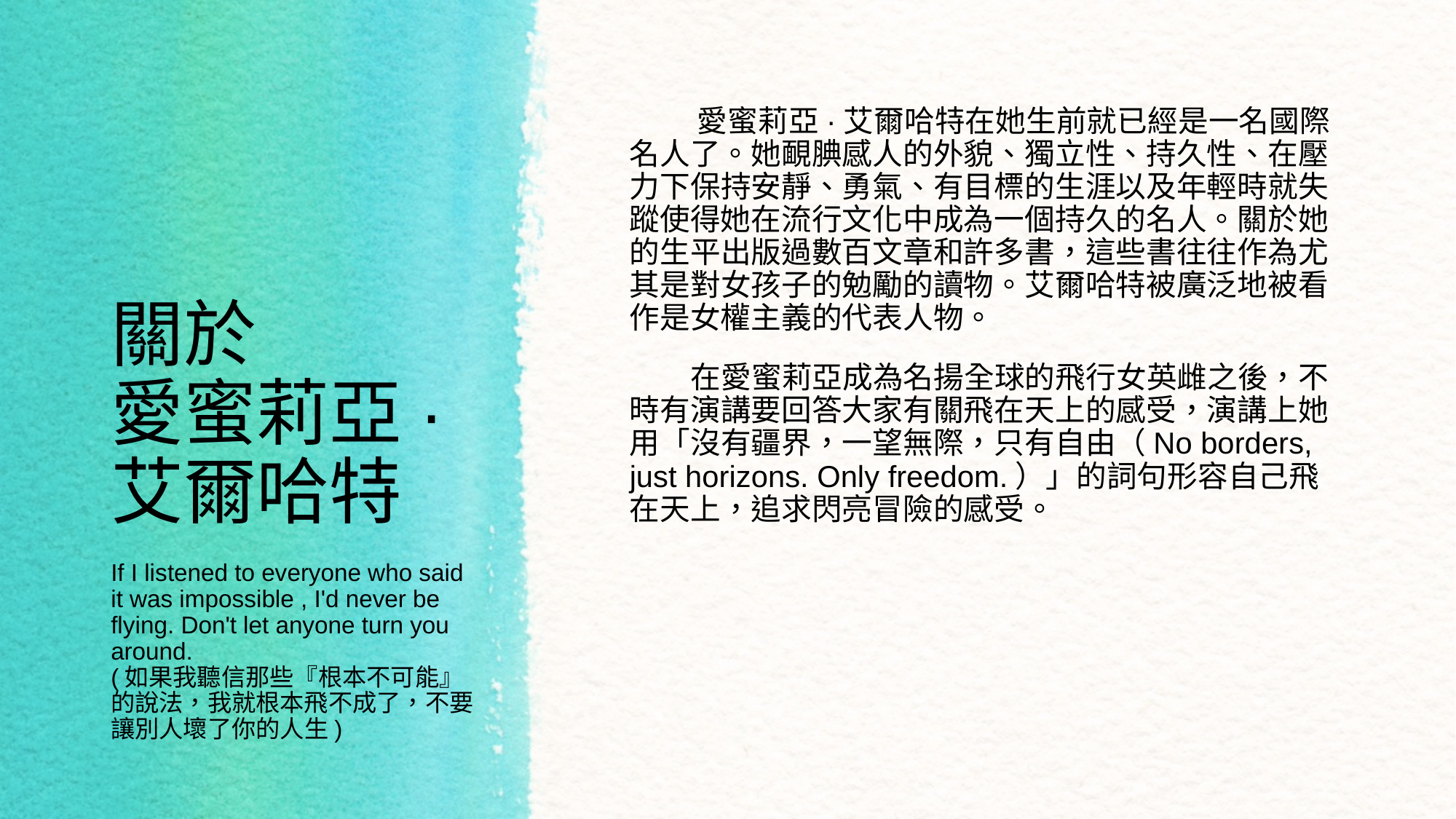

愛蜜莉亞·艾爾哈特在她生前就已經是一名國際名人了。她靦腆感人的外貌、獨立性、持久性、在壓力下保持安靜、勇氣、有目標的生涯以及年輕時就失蹤使得她在流行文化中成為一個持久的名人。關於她的生平出版過數百文章和許多書，這些書往往作為尤其是對女孩子的勉勵的讀物。艾爾哈特被廣泛地被看作是女權主義的代表人物。
        在愛蜜莉亞成為名揚全球的飛行女英雌之後，不時有演講要回答大家有關飛在天上的感受，演講上她用「沒有疆界，一望無際，只有自由（No borders, just horizons. Only freedom.）」的詞句形容自己飛在天上，追求閃亮冒險的感受。
# 關於 愛蜜莉亞·艾爾哈特
If I listened to everyone who said it was impossible , I'd never be flying. Don't let anyone turn you around.
(如果我聽信那些『根本不可能』的說法，我就根本飛不成了，不要讓別人壞了你的人生)